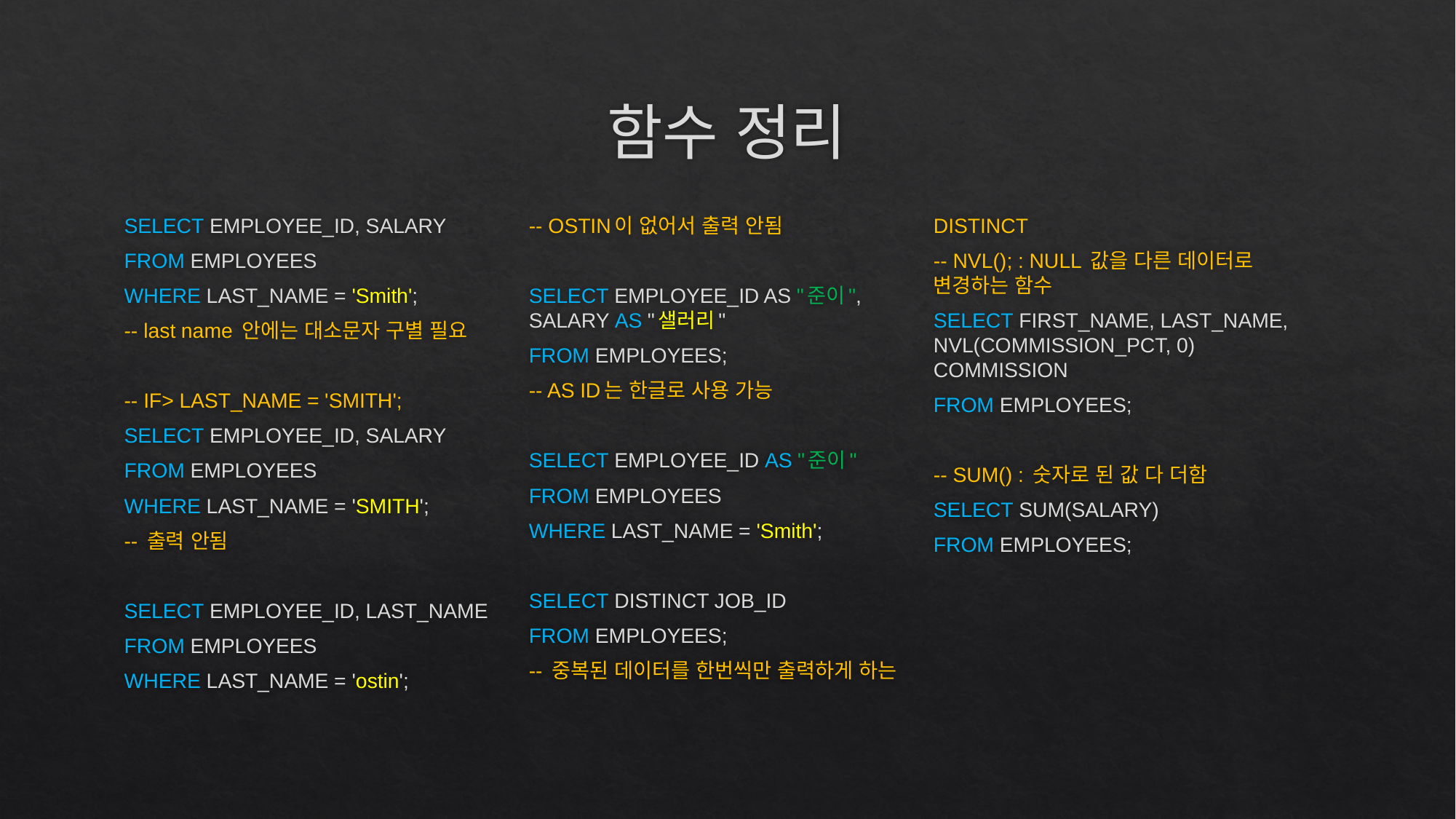

# 함수 정리
SELECT EMPLOYEE_ID, SALARY
FROM EMPLOYEES
WHERE LAST_NAME = 'Smith';
-- last name 안에는 대소문자 구별 필요

-- IF> LAST_NAME = 'SMITH';
SELECT EMPLOYEE_ID, SALARY
FROM EMPLOYEES
WHERE LAST_NAME = 'SMITH';
-- 출력 안됨

SELECT EMPLOYEE_ID, LAST_NAME
FROM EMPLOYEES
WHERE LAST_NAME = 'ostin';
-- OSTIN이 없어서 출력 안됨

SELECT EMPLOYEE_ID AS "준이", SALARY AS "샐러리"
FROM EMPLOYEES;
-- AS ID는 한글로 사용 가능

SELECT EMPLOYEE_ID AS "준이"
FROM EMPLOYEES
WHERE LAST_NAME = 'Smith';

SELECT DISTINCT JOB_ID
FROM EMPLOYEES;
-- 중복된 데이터를 한번씩만 출력하게 하는 DISTINCT
-- NVL(); : NULL 값을 다른 데이터로 변경하는 함수
SELECT FIRST_NAME, LAST_NAME, NVL(COMMISSION_PCT, 0) COMMISSION
FROM EMPLOYEES;

-- SUM() : 숫자로 된 값 다 더함
SELECT SUM(SALARY)
FROM EMPLOYEES;